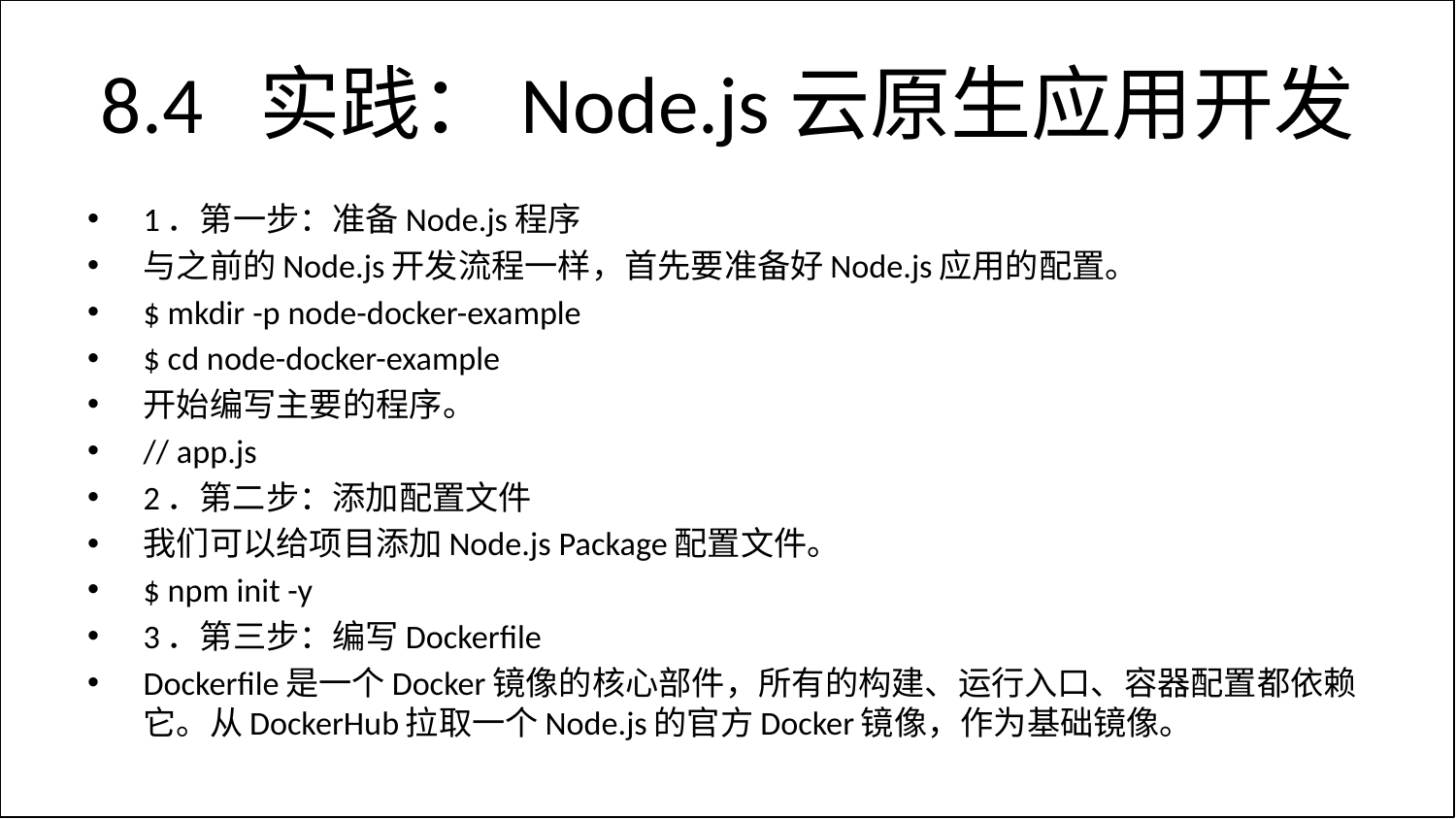

# 8.4  实践：Node.js云原生应用开发
1．第一步：准备Node.js程序
与之前的Node.js开发流程一样，首先要准备好Node.js应用的配置。
$ mkdir -p node-docker-example
$ cd node-docker-example
开始编写主要的程序。
// app.js
2．第二步：添加配置文件
我们可以给项目添加Node.js Package配置文件。
$ npm init -y
3．第三步：编写Dockerfile
Dockerfile是一个Docker镜像的核心部件，所有的构建、运行入口、容器配置都依赖它。从DockerHub拉取一个Node.js的官方Docker镜像，作为基础镜像。